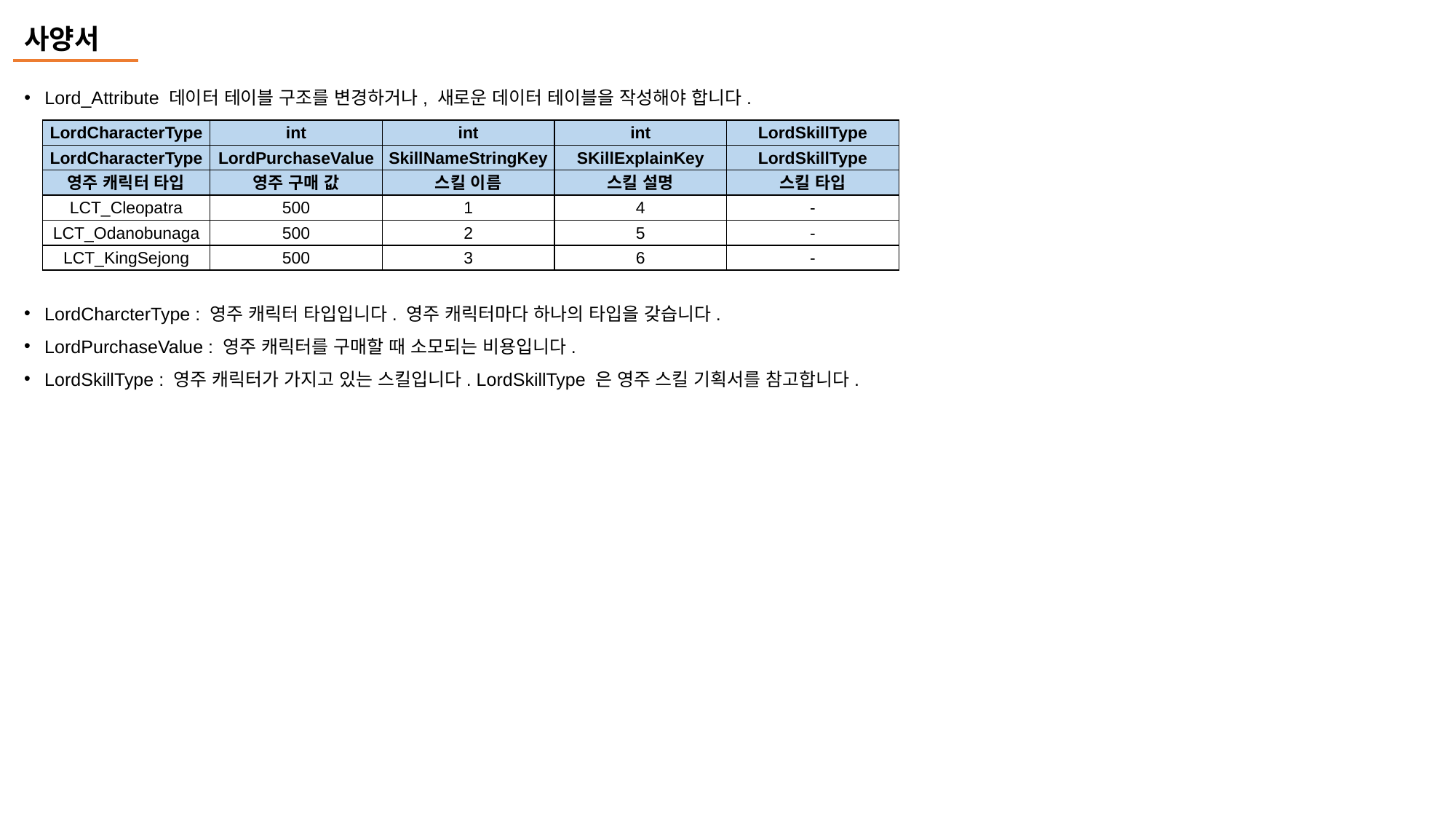

사양서
Lord_Attribute 데이터 테이블 구조를 변경하거나, 새로운 데이터 테이블을 작성해야 합니다.
| LordCharacterType | int | int | int | LordSkillType |
| --- | --- | --- | --- | --- |
| LordCharacterType | LordPurchaseValue | SkillNameStringKey | SKillExplainKey | LordSkillType |
| 영주 캐릭터 타입 | 영주 구매 값 | 스킬 이름 | 스킬 설명 | 스킬 타입 |
| LCT\_Cleopatra | 500 | 1 | 4 | - |
| LCT\_Odanobunaga | 500 | 2 | 5 | - |
| LCT\_KingSejong | 500 | 3 | 6 | - |
LordCharcterType : 영주 캐릭터 타입입니다. 영주 캐릭터마다 하나의 타입을 갖습니다.
LordPurchaseValue : 영주 캐릭터를 구매할 때 소모되는 비용입니다.
LordSkillType : 영주 캐릭터가 가지고 있는 스킬입니다. LordSkillType 은 영주 스킬 기획서를 참고합니다.